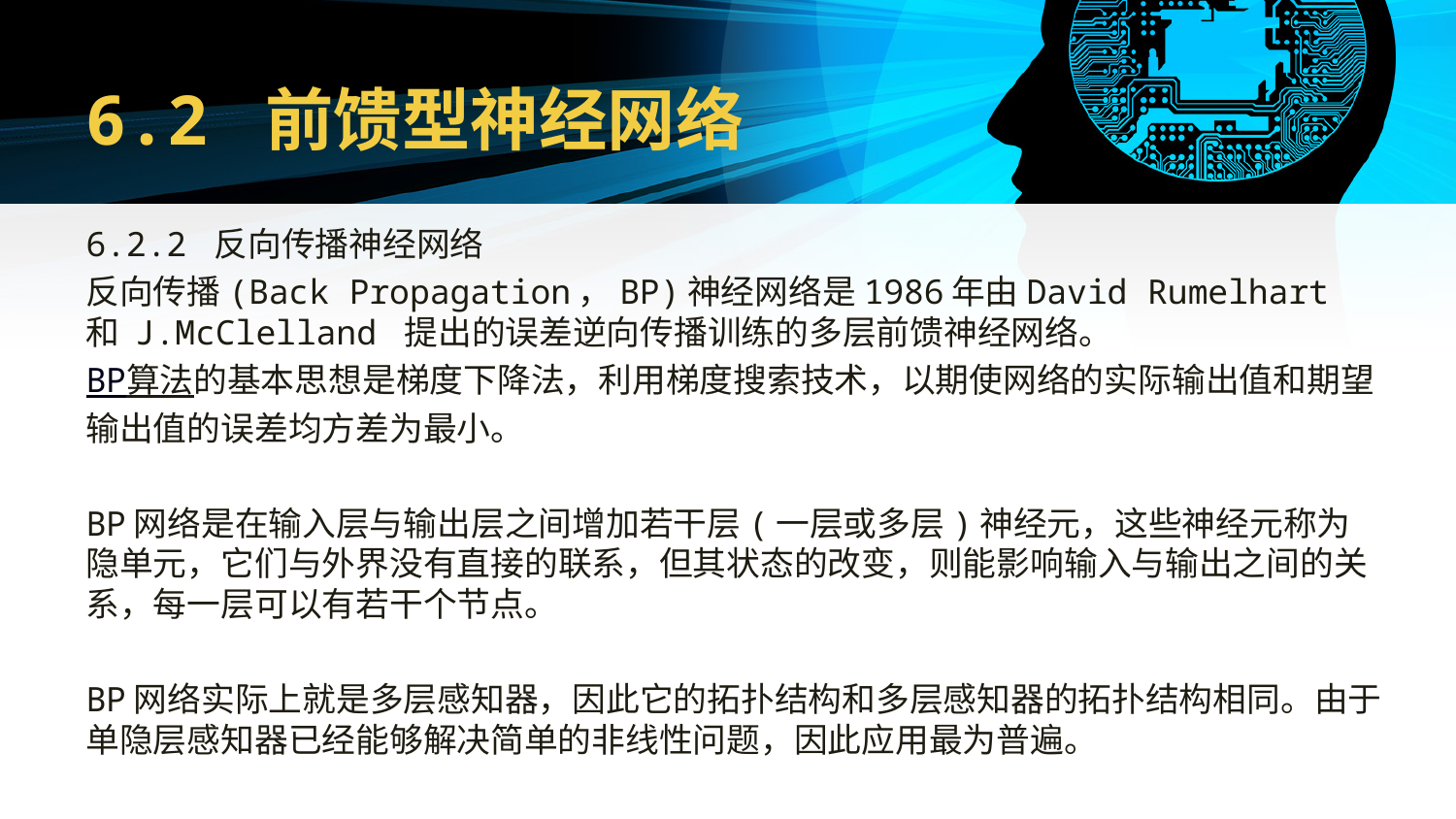

# 6.2 前馈型神经网络
6.2.2 反向传播神经网络
反向传播(Back Propagation，BP)神经网络是1986年由David Rumelhart 和 J.McClelland 提出的误差逆向传播训练的多层前馈神经网络。
BP算法的基本思想是梯度下降法，利用梯度搜索技术，以期使网络的实际输出值和期望输出值的误差均方差为最小。

BP网络是在输入层与输出层之间增加若干层(一层或多层)神经元，这些神经元称为隐单元，它们与外界没有直接的联系，但其状态的改变，则能影响输入与输出之间的关系，每一层可以有若干个节点。

BP网络实际上就是多层感知器，因此它的拓扑结构和多层感知器的拓扑结构相同。由于单隐层感知器已经能够解决简单的非线性问题，因此应用最为普遍。